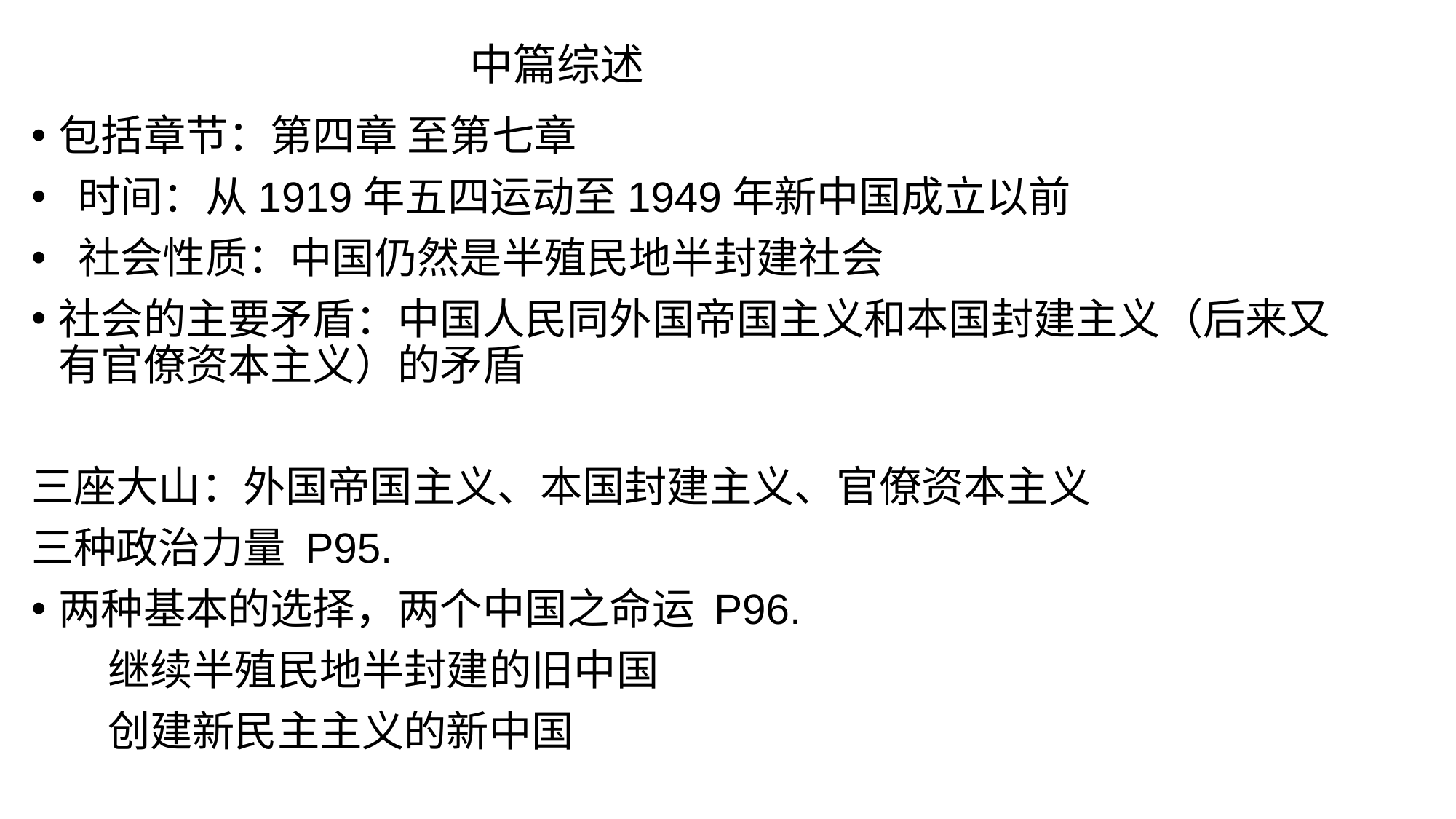

# 中篇综述
包括章节：第四章 至第七章
 时间：从1919年五四运动至1949年新中国成立以前
 社会性质：中国仍然是半殖民地半封建社会
社会的主要矛盾：中国人民同外国帝国主义和本国封建主义（后来又有官僚资本主义）的矛盾

三座大山：外国帝国主义、本国封建主义、官僚资本主义
三种政治力量 P95.
两种基本的选择，两个中国之命运 P96.
       继续半殖民地半封建的旧中国
       创建新民主主义的新中国